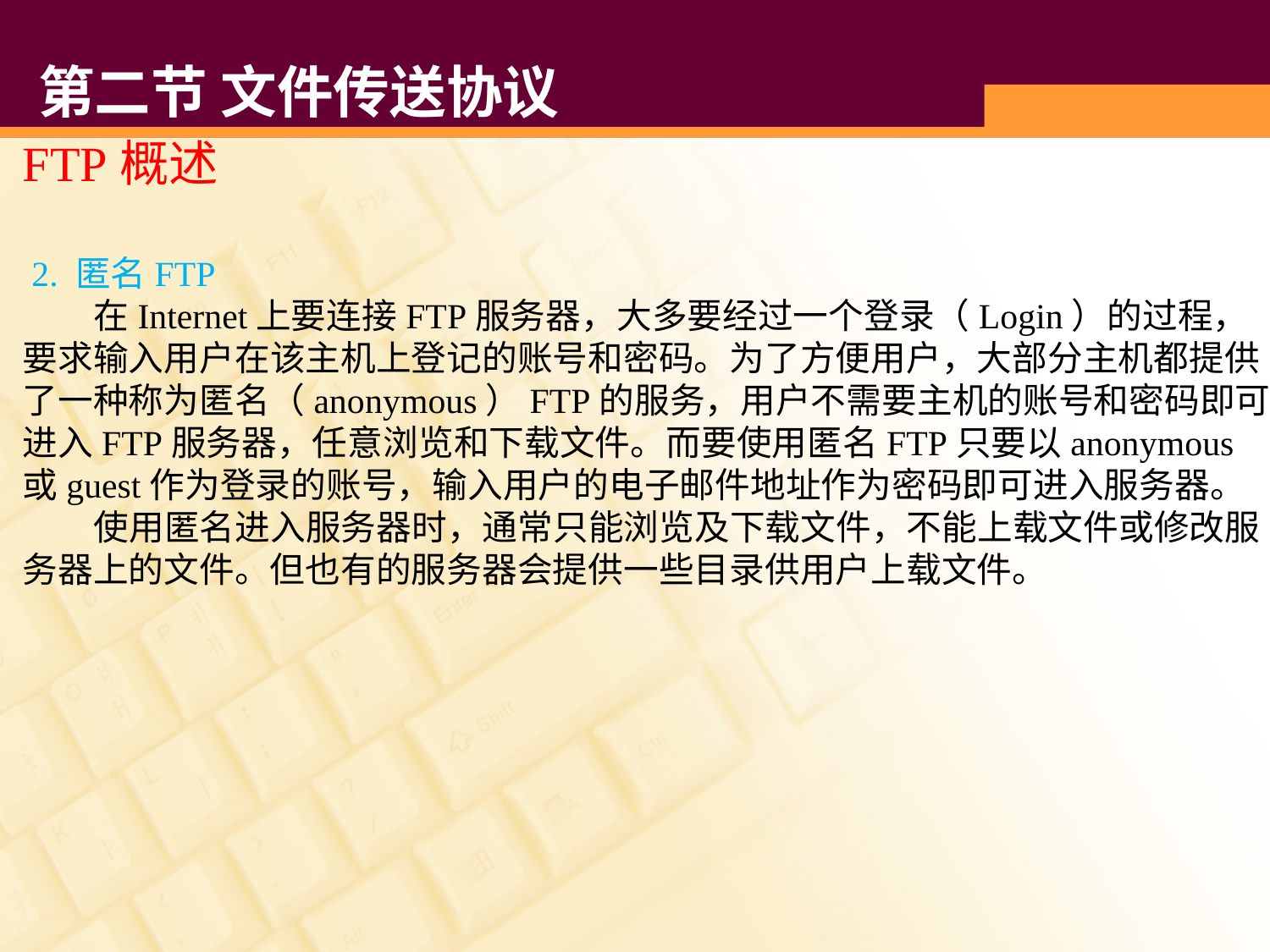

# 第二节 文件传送协议
FTP概述

 2. 匿名FTP
        在Internet上要连接FTP服务器，大多要经过一个登录（Login）的过程，要求输入用户在该主机上登记的账号和密码。为了方便用户，大部分主机都提供了一种称为匿名（anonymous）FTP的服务，用户不需要主机的账号和密码即可进入FTP服务器，任意浏览和下载文件。而要使用匿名FTP只要以anonymous或guest作为登录的账号，输入用户的电子邮件地址作为密码即可进入服务器。
        使用匿名进入服务器时，通常只能浏览及下载文件，不能上载文件或修改服务器上的文件。但也有的服务器会提供一些目录供用户上载文件。